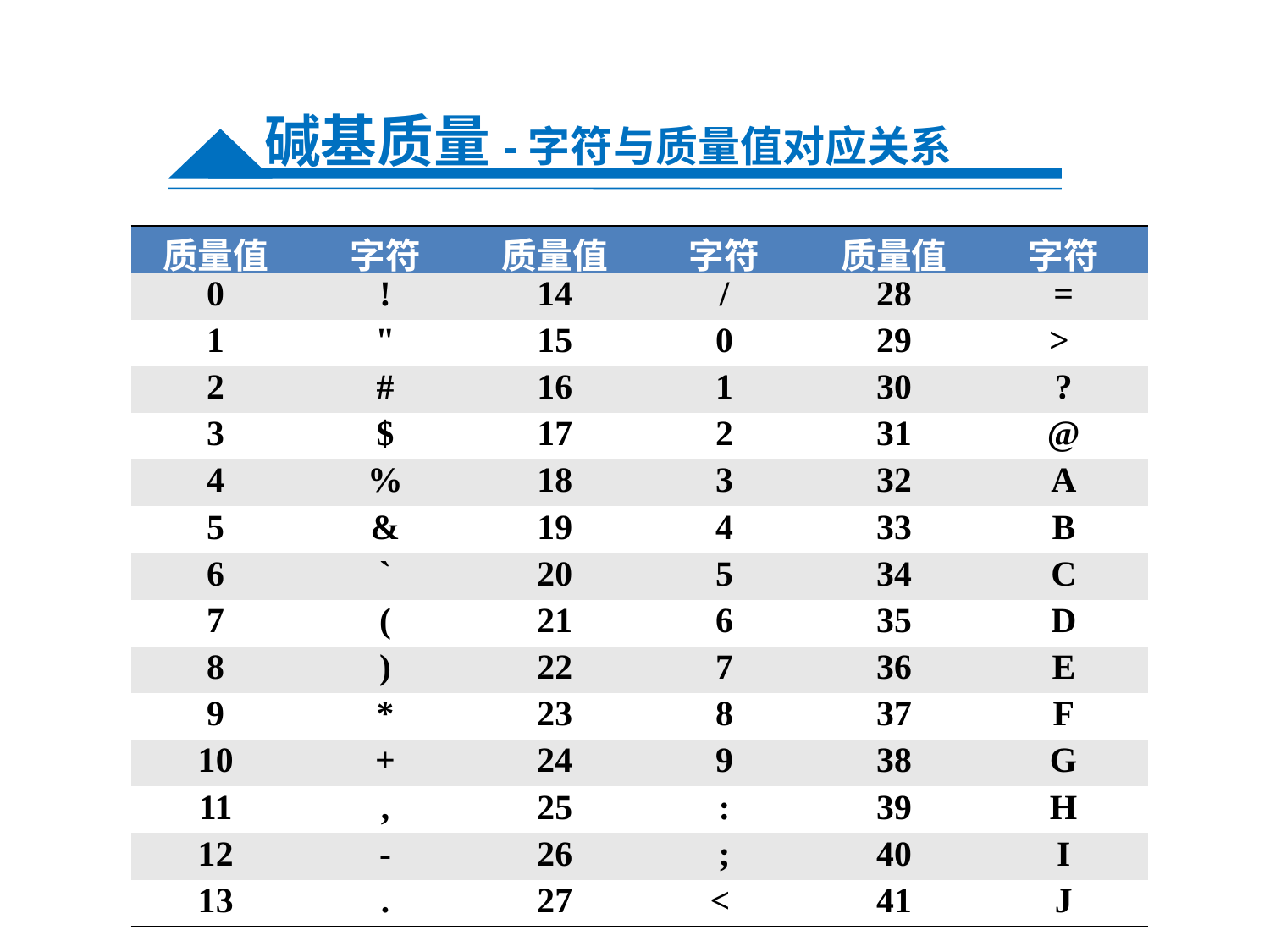

碱基质量-字符与质量值对应关系

| 质量值 | 字符 | 质量值 | 字符 | 质量值 | 字符 |
| --- | --- | --- | --- | --- | --- |
| 0 | ! | 14 | / | 28 | = |
| 1 | " | 15 | 0 | 29 | > |
| 2 | # | 16 | 1 | 30 | ? |
| 3 | $ | 17 | 2 | 31 | @ |
| 4 | % | 18 | 3 | 32 | A |
| 5 | & | 19 | 4 | 33 | B |
| 6 | ` | 20 | 5 | 34 | C |
| 7 | ( | 21 | 6 | 35 | D |
| 8 | ) | 22 | 7 | 36 | E |
| 9 | \* | 23 | 8 | 37 | F |
| 10 | + | 24 | 9 | 38 | G |
| 11 | , | 25 | : | 39 | H |
| 12 | - | 26 | ; | 40 | I |
| 13 | . | 27 | < | 41 | J |